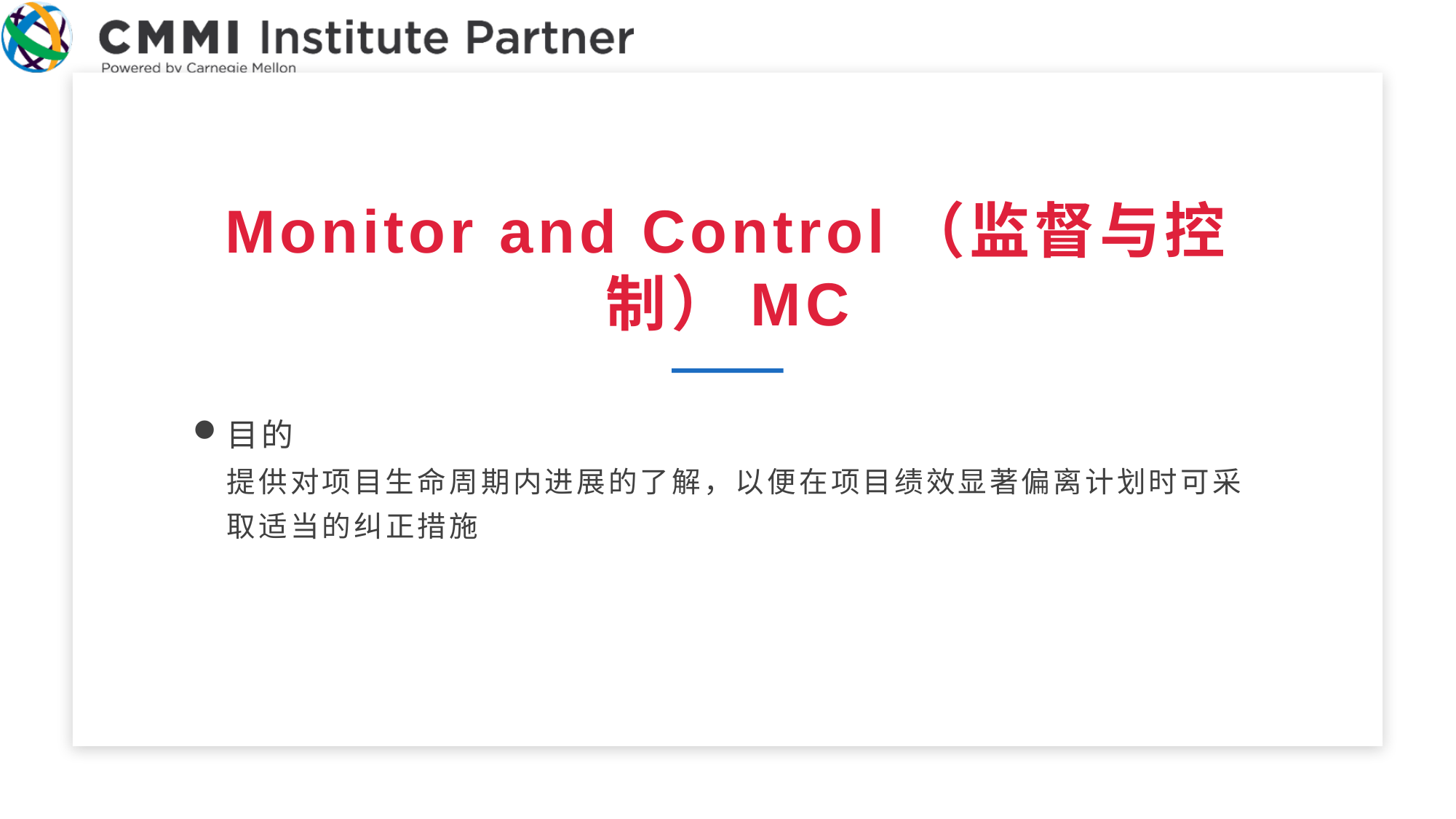

Monitor and Control（监督与控制）MC

目的
提供对项目生命周期内进展的了解，以便在项目绩效显著偏离计划时可采取适当的纠正措施